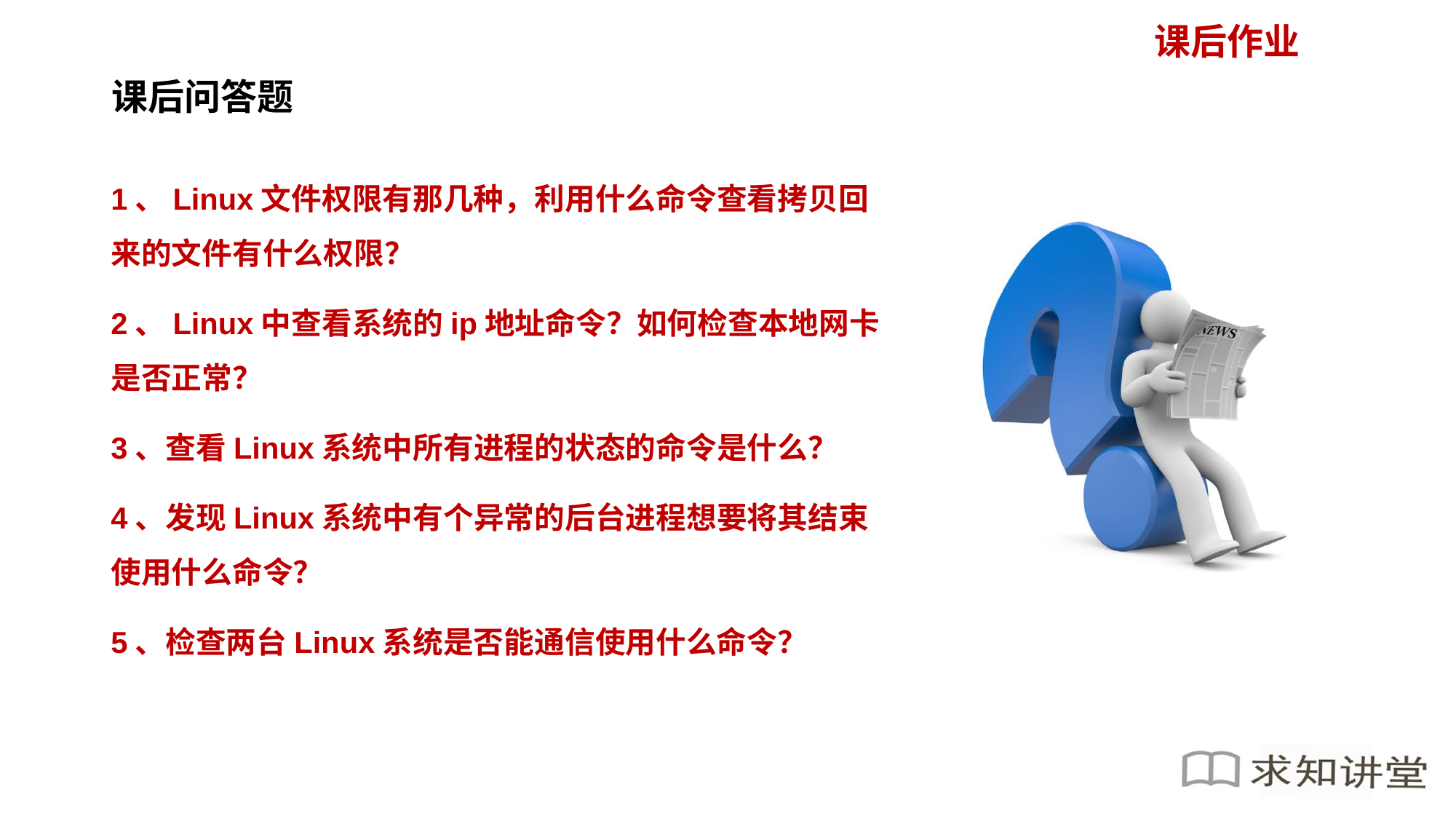

1、Linux文件权限有那几种，利用什么命令查看拷贝回来的文件有什么权限？
2、Linux中查看系统的ip地址命令？如何检查本地网卡是否正常？
3、查看Linux系统中所有进程的状态的命令是什么？
4、发现Linux系统中有个异常的后台进程想要将其结束使用什么命令？
5、检查两台Linux系统是否能通信使用什么命令？